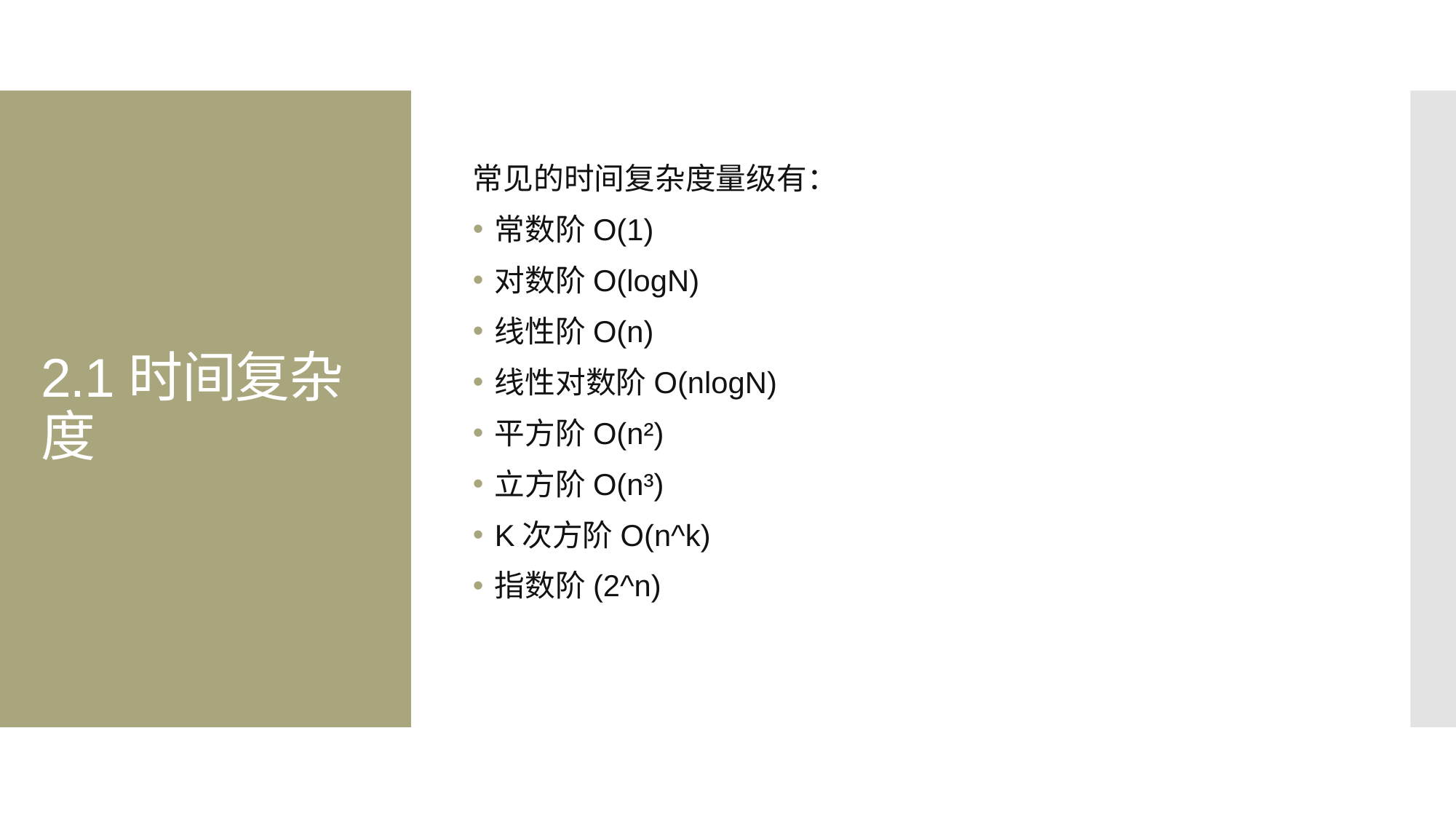

常见的时间复杂度量级有：
常数阶O(1)
对数阶O(logN)
线性阶O(n)
线性对数阶O(nlogN)
平方阶O(n²)
立方阶O(n³)
K次方阶O(n^k)
指数阶(2^n)

# 2.1时间复杂度